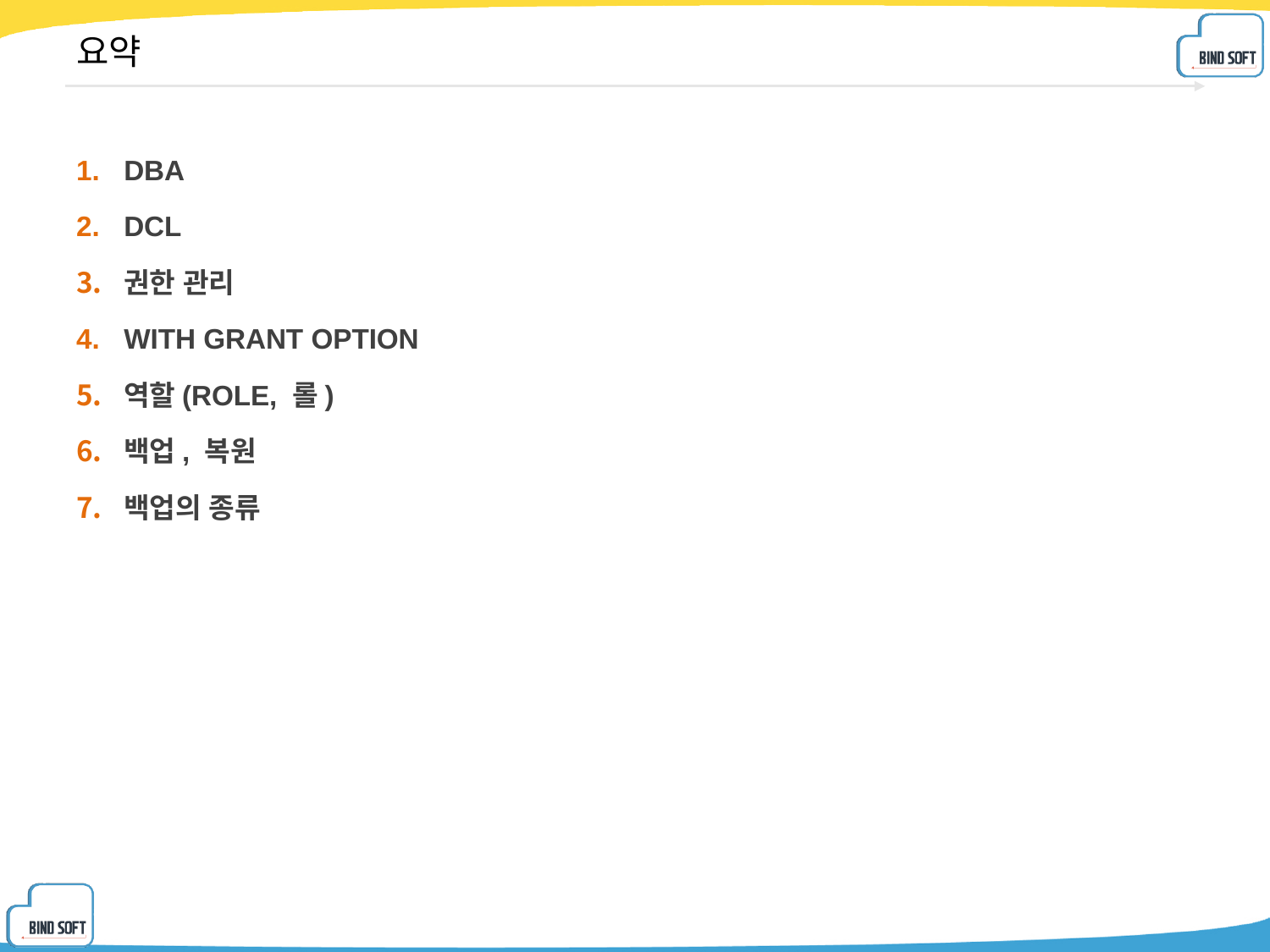

# 요약
DBA
DCL
권한 관리
WITH GRANT OPTION
역할(ROLE, 롤)
백업, 복원
백업의 종류